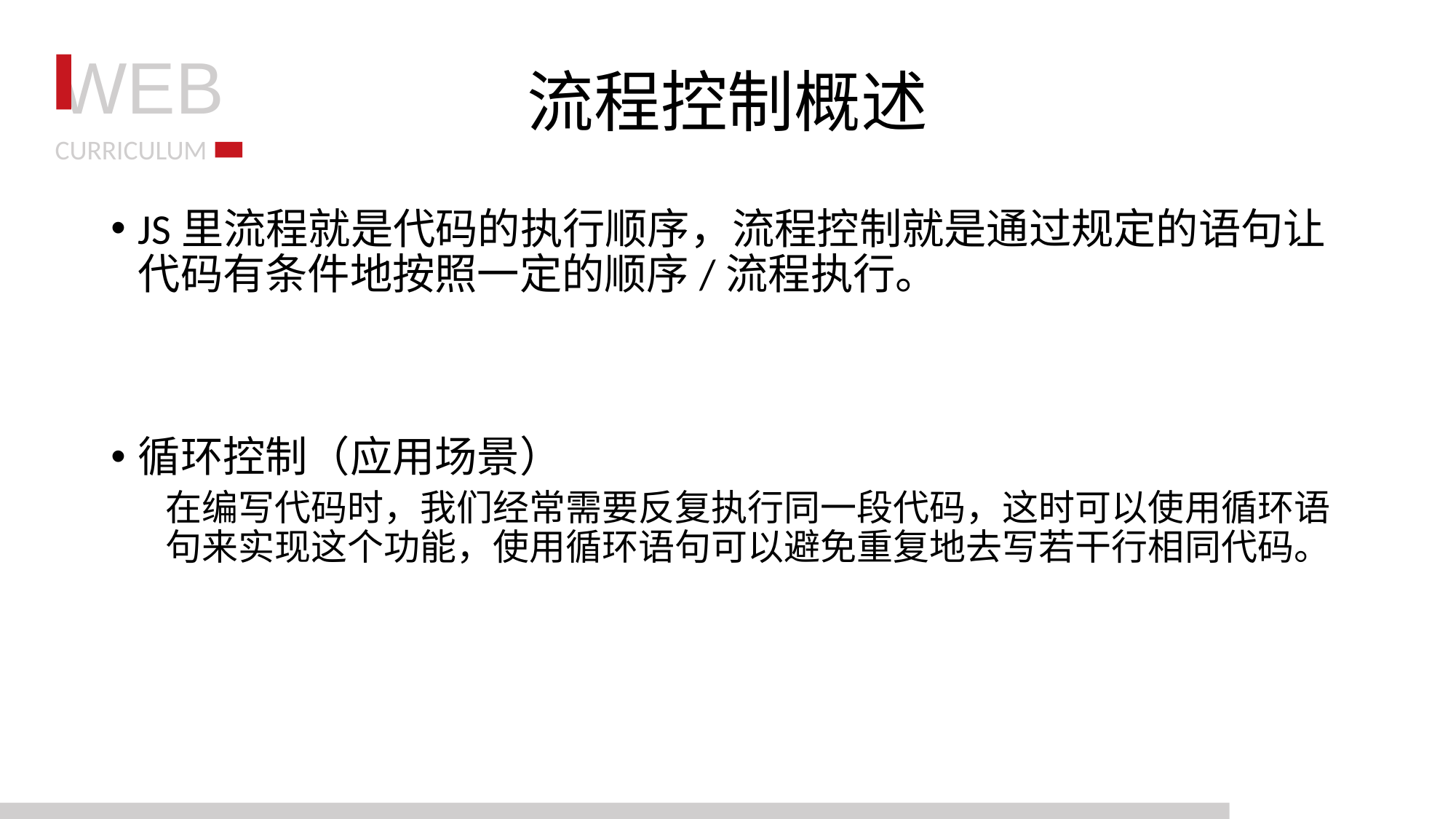

# 流程控制概述
JS里流程就是代码的执行顺序，流程控制就是通过规定的语句让代码有条件地按照一定的顺序/流程执行。

循环控制（应用场景）
在编写代码时，我们经常需要反复执行同一段代码，这时可以使用循环语句来实现这个功能，使用循环语句可以避免重复地去写若干行相同代码。